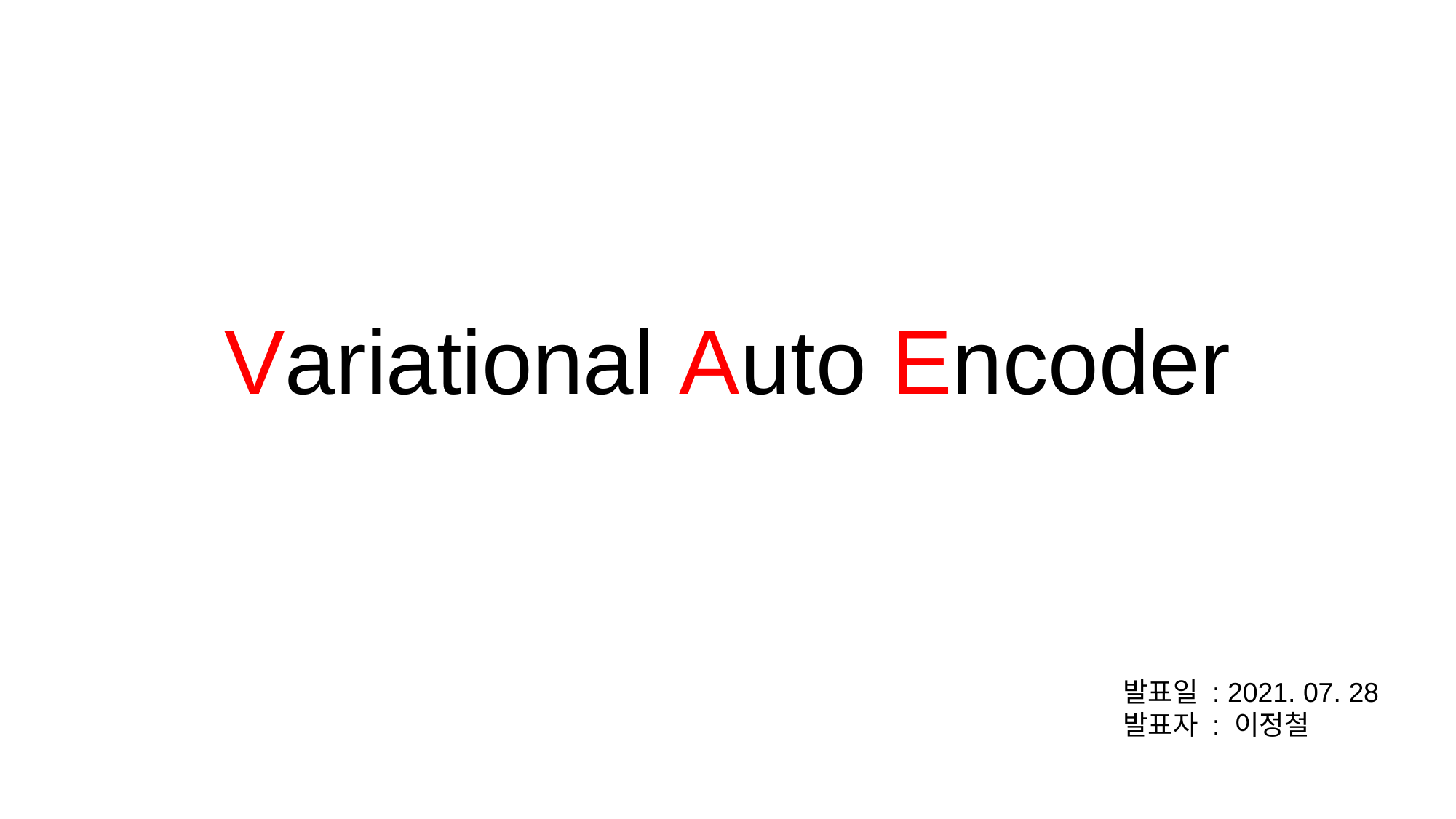

# Variational Auto Encoder
발표일 : 2021. 07. 28
발표자 : 이정철